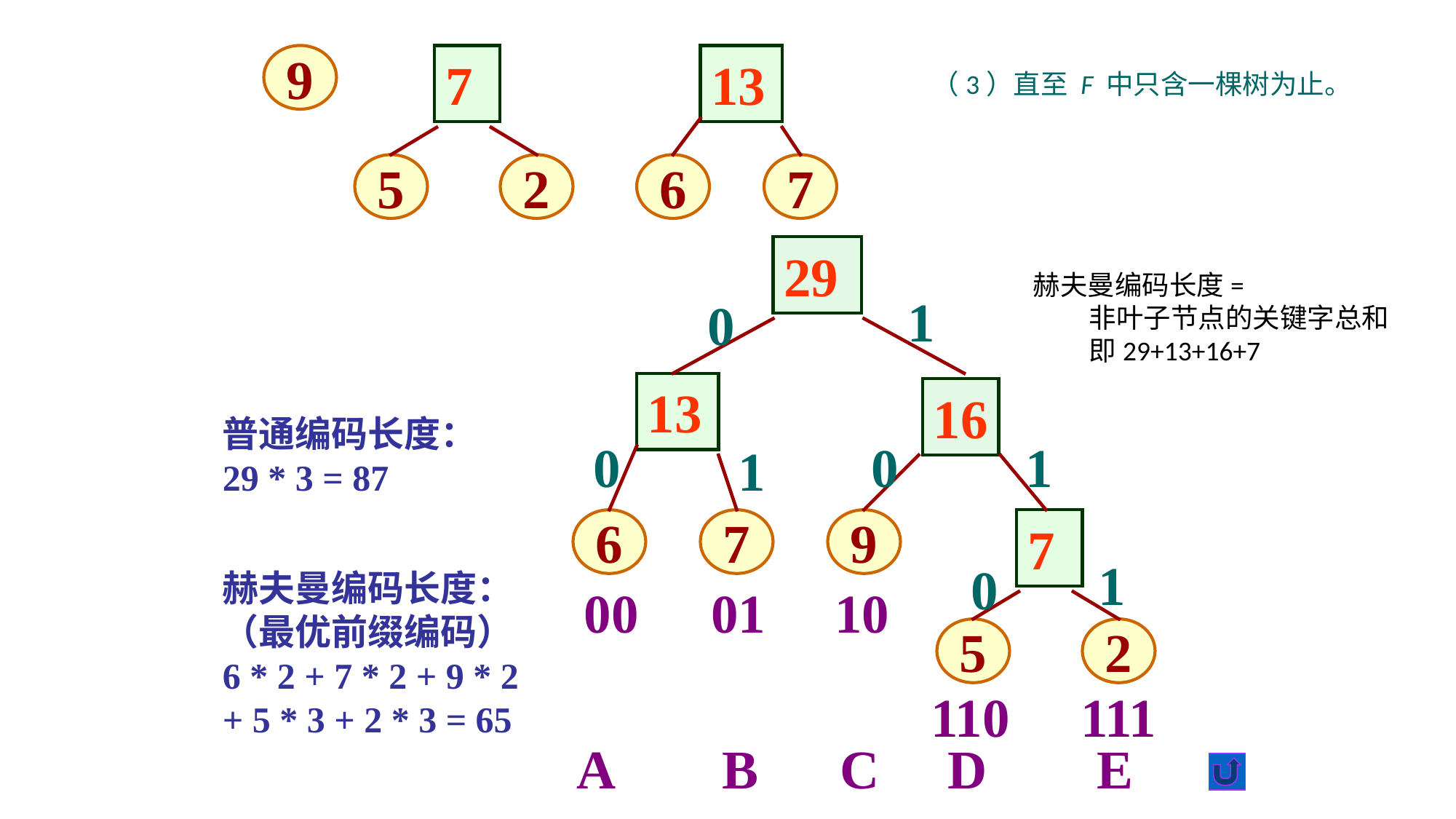

9
7

5
2
13

6
7
（3）直至 F 中只含一棵树为止。
29
赫夫曼编码长度=
        非叶子节点的关键字总和
        即29+13+16+7
1
0

13

6
7
16
普通编码长度：
29 * 3 = 87
0
0
1
1

9
7

5
2
1
0
赫夫曼编码长度：
（最优前缀编码）
6 * 2 + 7 * 2 + 9 * 2 + 5 * 3 + 2 * 3 = 65
00
01
10
110
111
A        B      C     D        E